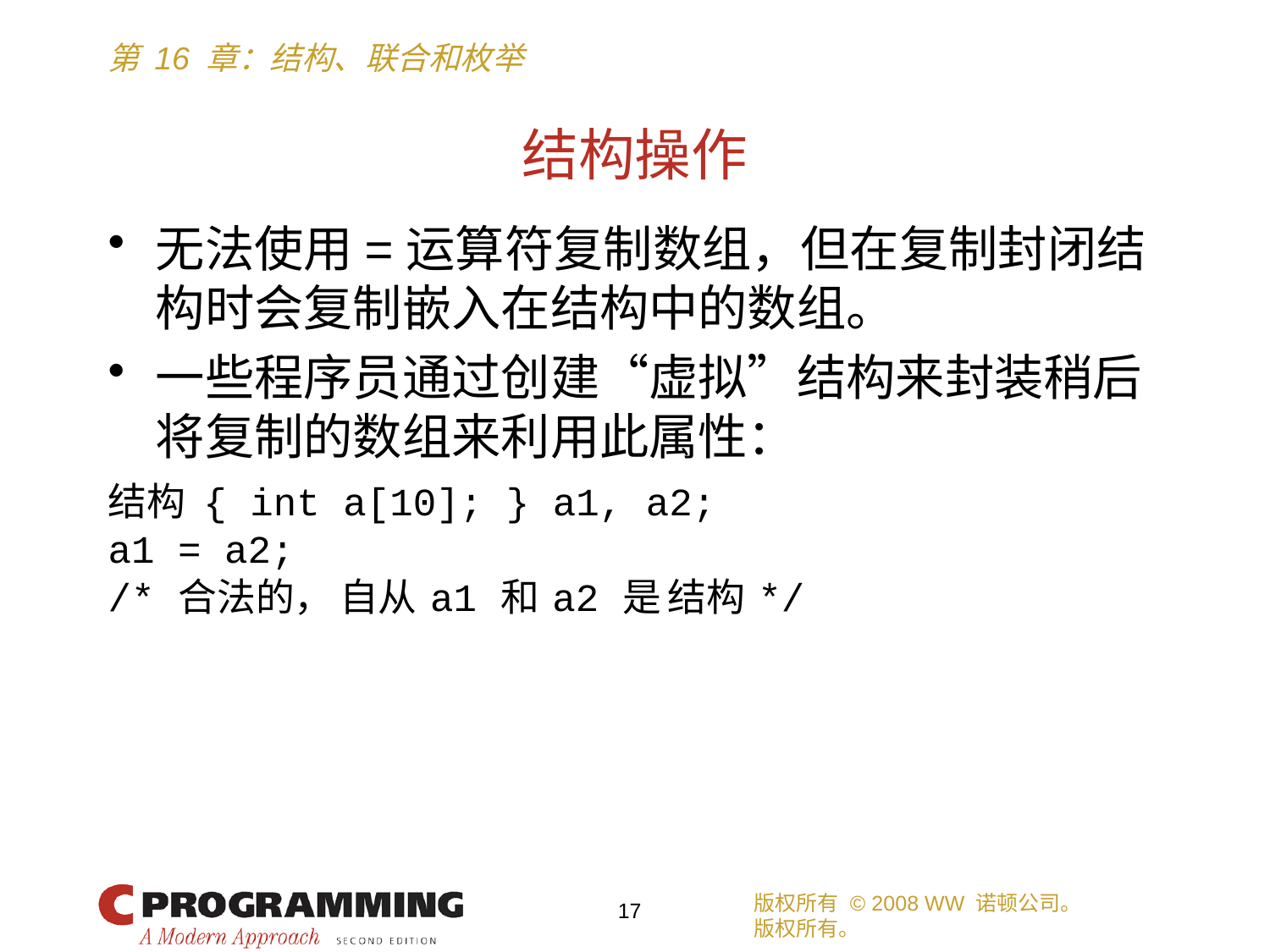

# 结构操作
无法使用=运算符复制数组，但在复制封闭结构时会复制嵌入在结构中的数组。
一些程序员通过创建“虚拟”结构来封装稍后将复制的数组来利用此属性：
结构 { int a[10]; } a1, a2;
a1 = a2;
/* 合法的， 自从 a1 和 a2 是 结构 */
版权所有 © 2008 WW 诺顿公司。
版权所有。
17